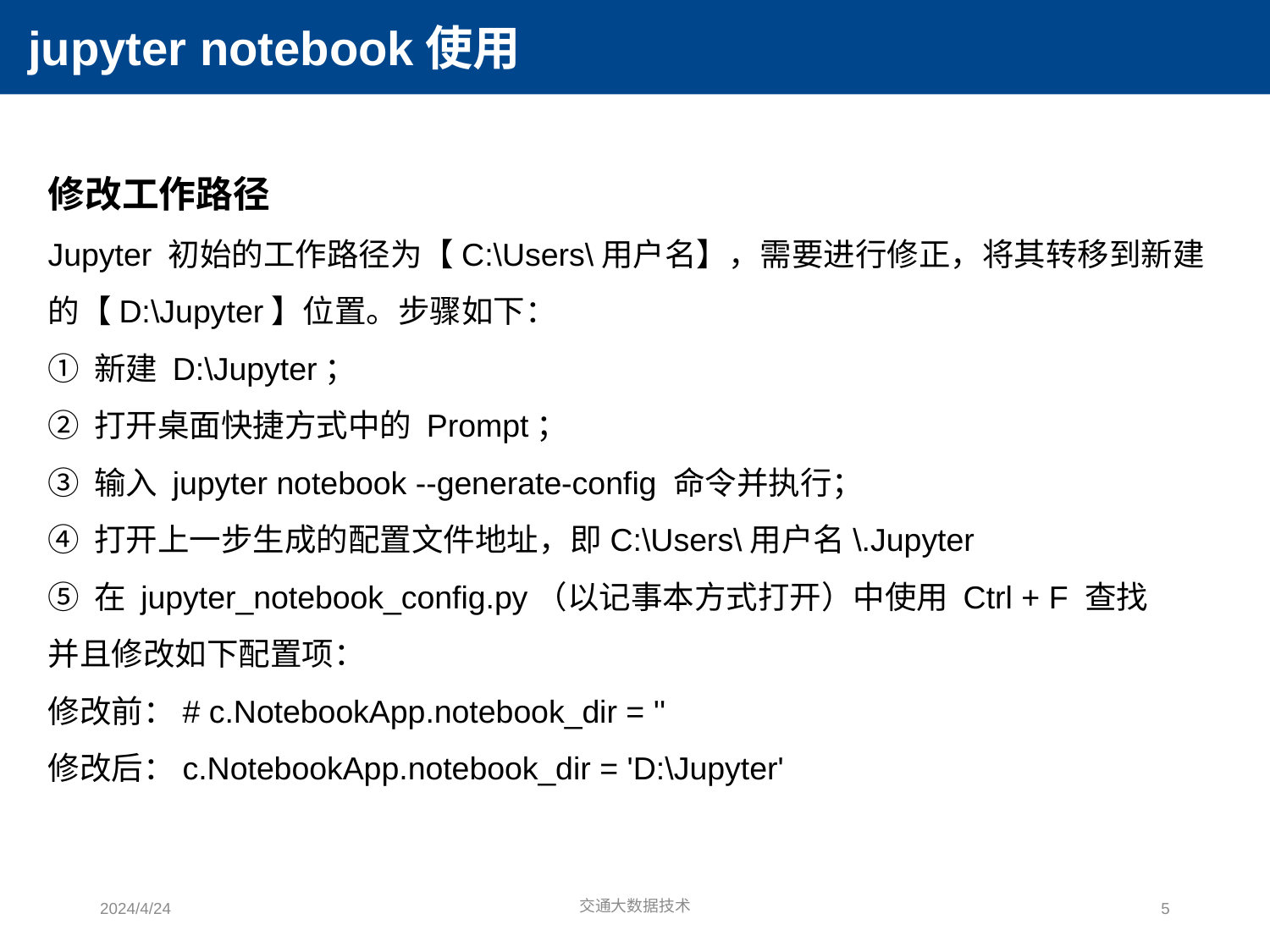

# jupyter notebook使用
修改工作路径
Jupyter 初始的工作路径为【C:\Users\用户名】，需要进行修正，将其转移到新建的【D:\Jupyter】位置。步骤如下：
① 新建 D:\Jupyter；
② 打开桌面快捷方式中的 Prompt；
③ 输入 jupyter notebook --generate-config 命令并执行；
④ 打开上一步生成的配置文件地址，即C:\Users\用户名\.Jupyter
⑤ 在 jupyter_notebook_config.py（以记事本方式打开）中使用 Ctrl + F 查找
并且修改如下配置项：
修改前：# c.NotebookApp.notebook_dir = ''
修改后：c.NotebookApp.notebook_dir = 'D:\Jupyter'
2024/4/24
交通大数据技术
5